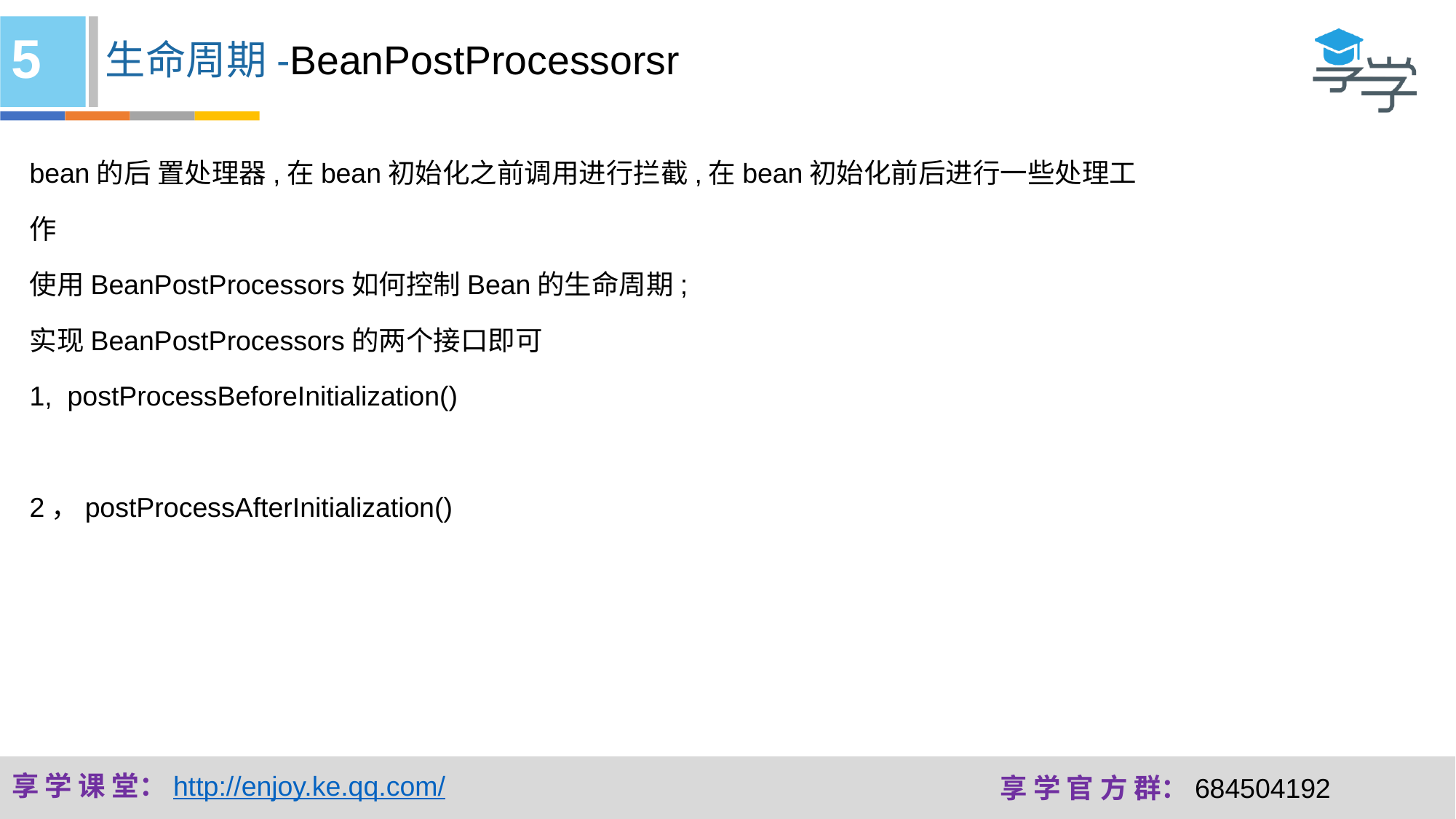

5
生命周期-BeanPostProcessorsr

bean的后 置处理器,在bean初始化之前调用进行拦截,在bean初始化前后进行一些处理工作
使用BeanPostProcessors如何控制Bean的生命周期;
实现BeanPostProcessors的两个接口即可
1,  postProcessBeforeInitialization()

2，postProcessAfterInitialization()